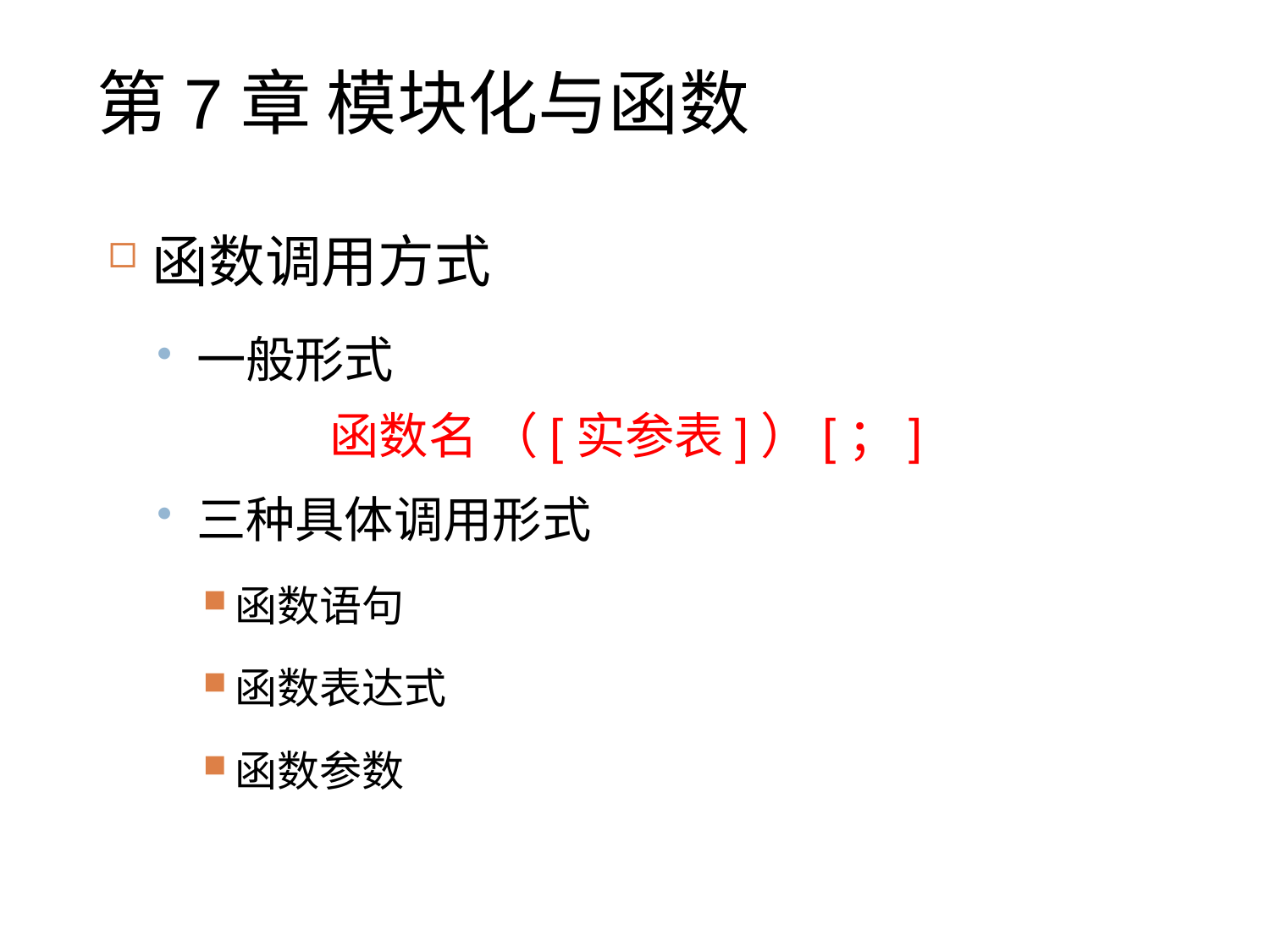

# 第7章 模块化与函数
函数调用方式
一般形式
函数名 （[实参表]）[；]
三种具体调用形式
函数语句
函数表达式
函数参数